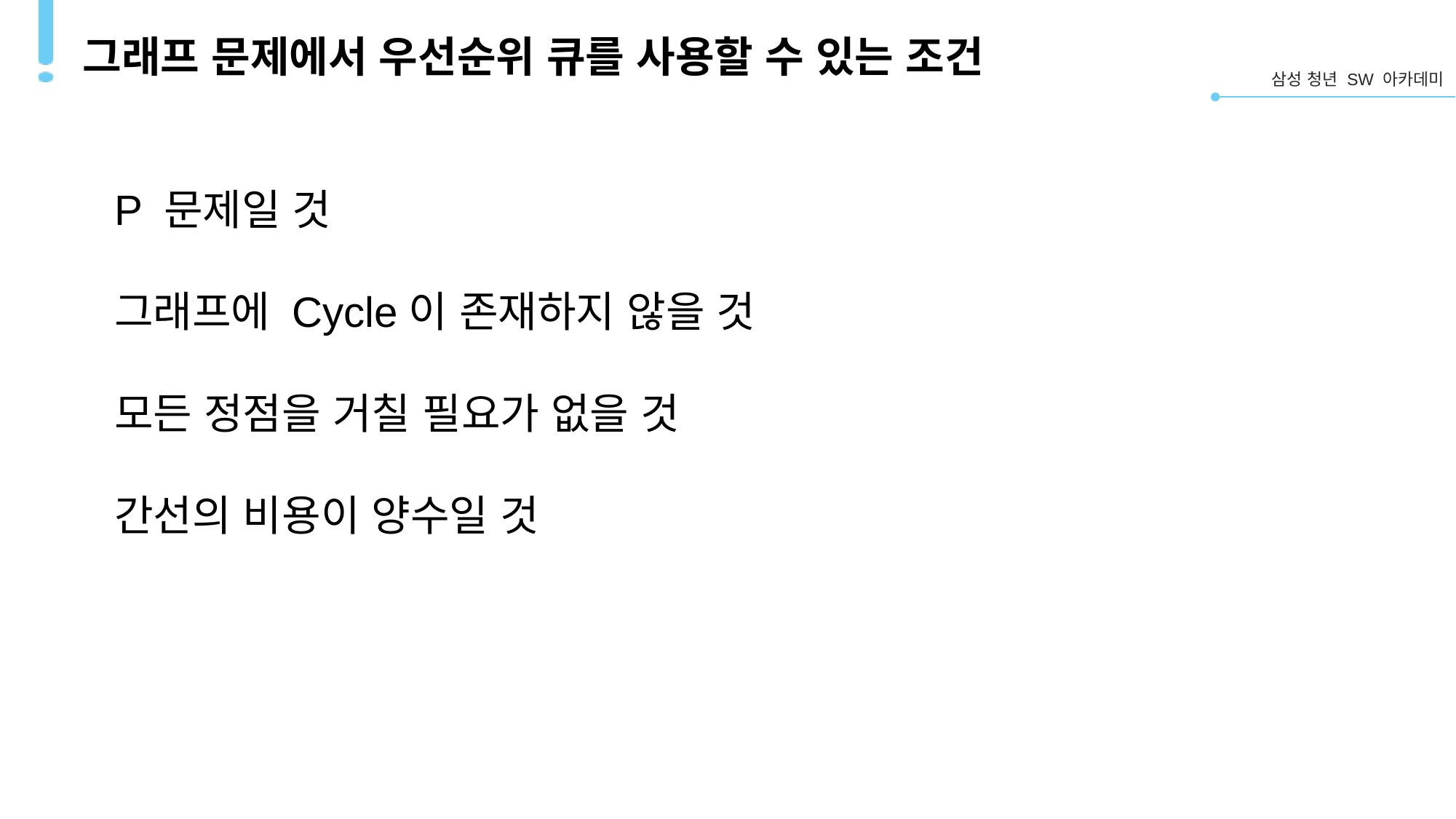

# 그래프 문제에서 우선순위 큐를 사용할 수 있는 조건
P 문제일 것

그래프에 Cycle이 존재하지 않을 것

모든 정점을 거칠 필요가 없을 것

간선의 비용이 양수일 것